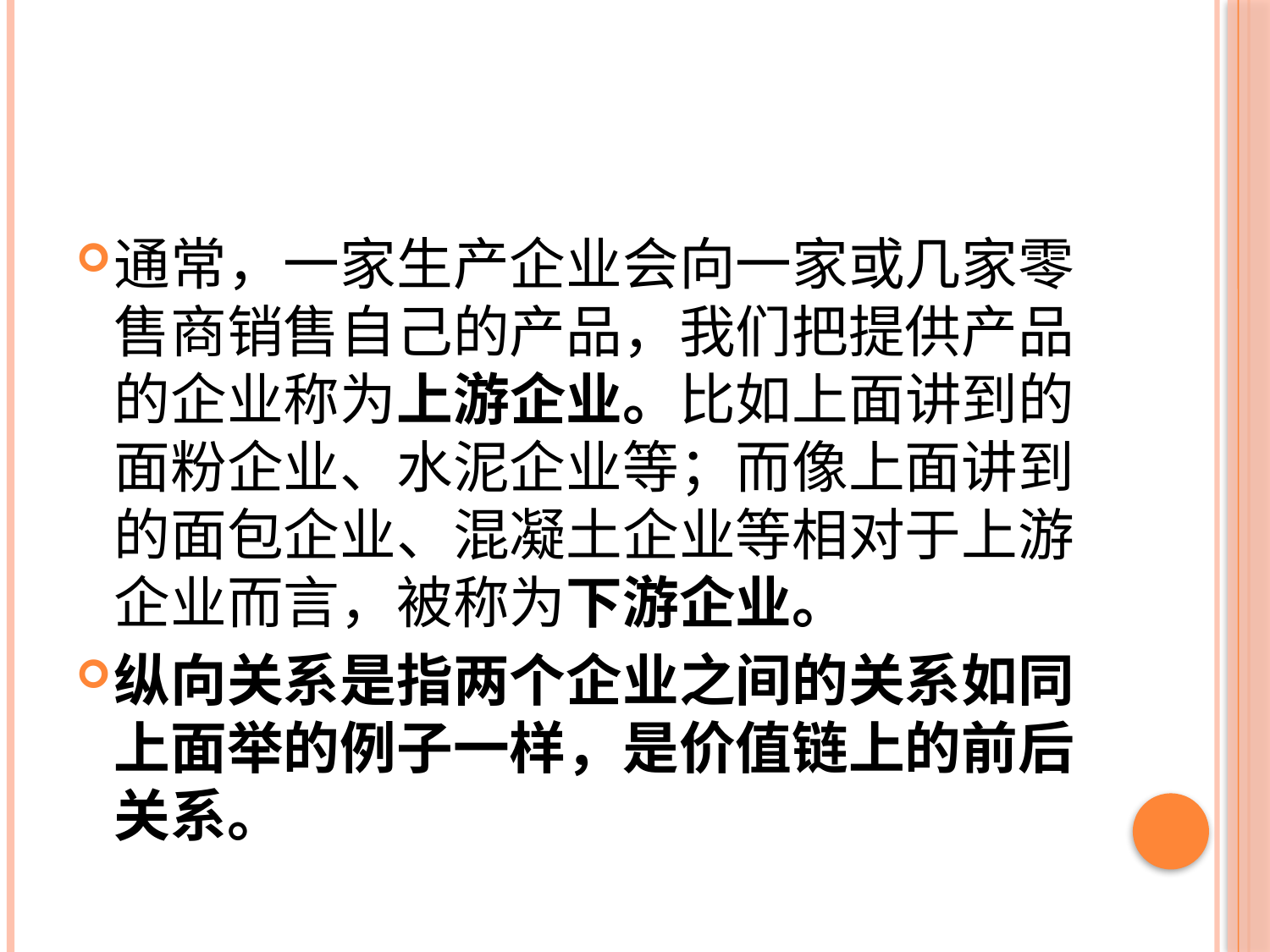

#
通常，一家生产企业会向一家或几家零售商销售自己的产品，我们把提供产品的企业称为上游企业。比如上面讲到的面粉企业、水泥企业等；而像上面讲到的面包企业、混凝土企业等相对于上游企业而言，被称为下游企业。
纵向关系是指两个企业之间的关系如同上面举的例子一样，是价值链上的前后关系。